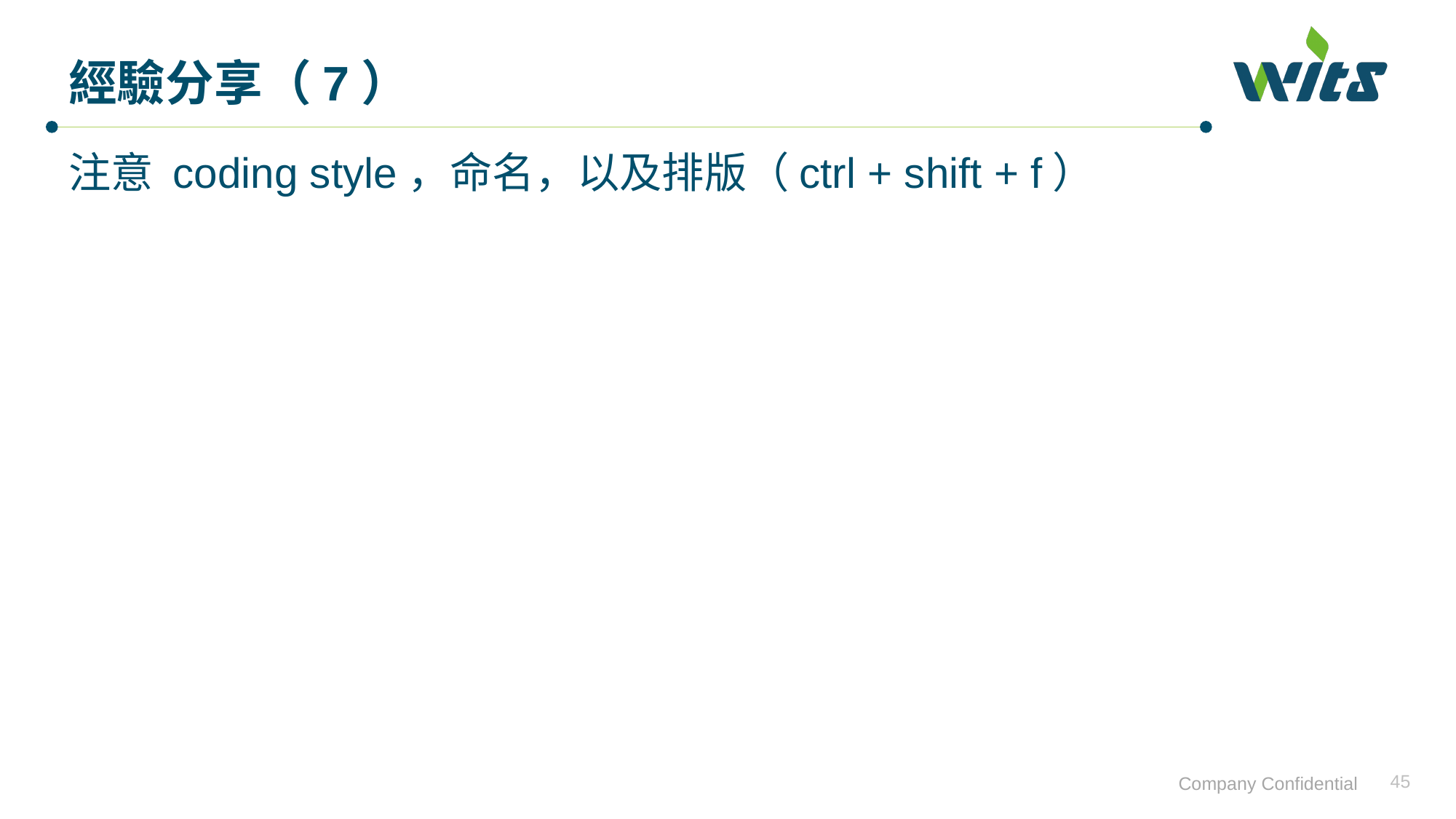

# 經驗分享（7）
注意 coding style，命名，以及排版（ctrl + shift + f）
45